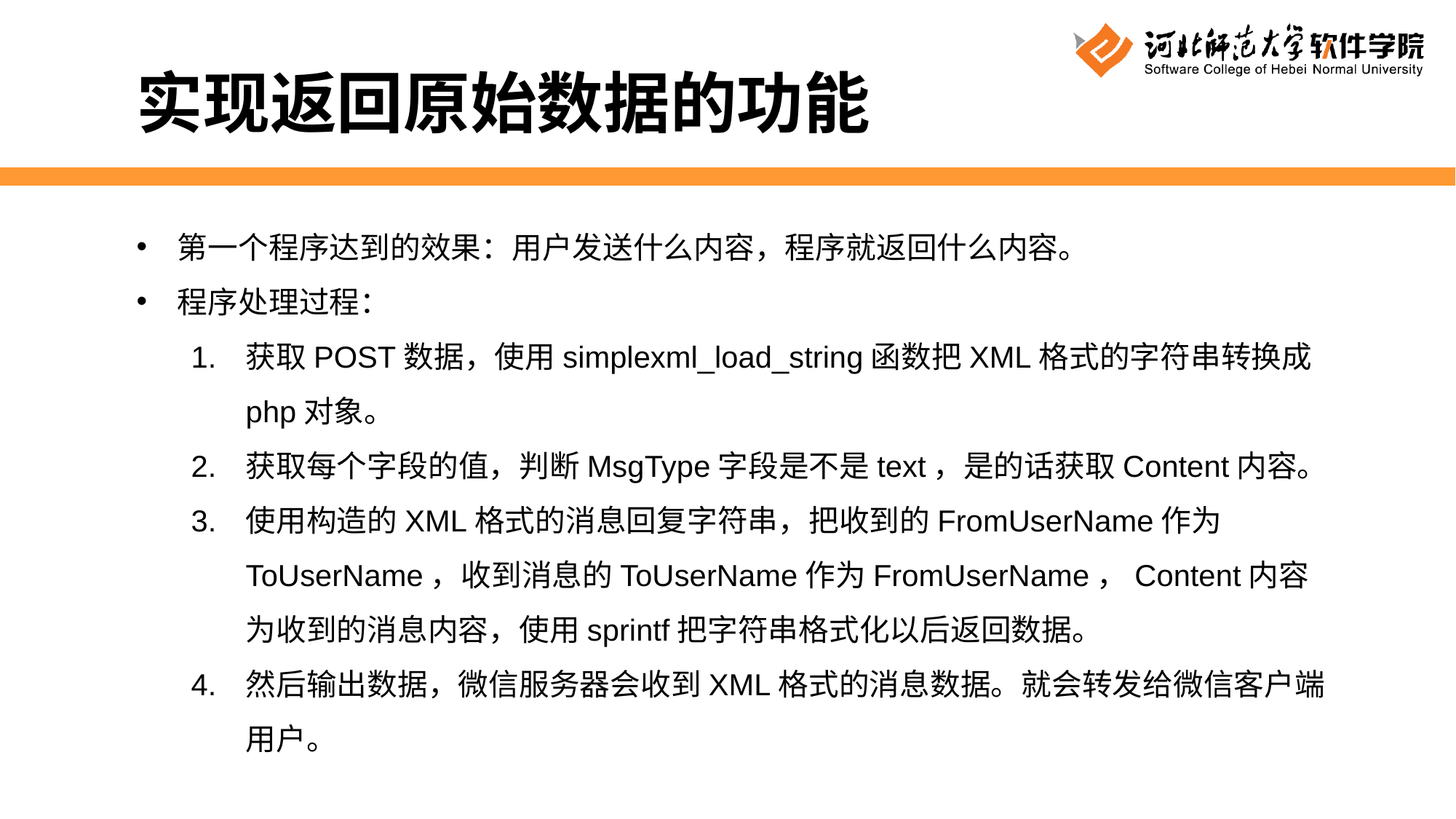

实现返回原始数据的功能
第一个程序达到的效果：用户发送什么内容，程序就返回什么内容。
程序处理过程：
获取POST数据，使用simplexml_load_string函数把XML格式的字符串转换成php对象。
获取每个字段的值，判断MsgType字段是不是text，是的话获取Content内容。
使用构造的XML格式的消息回复字符串，把收到的FromUserName作为ToUserName，收到消息的ToUserName作为FromUserName，Content内容为收到的消息内容，使用sprintf把字符串格式化以后返回数据。
然后输出数据，微信服务器会收到XML格式的消息数据。就会转发给微信客户端用户。